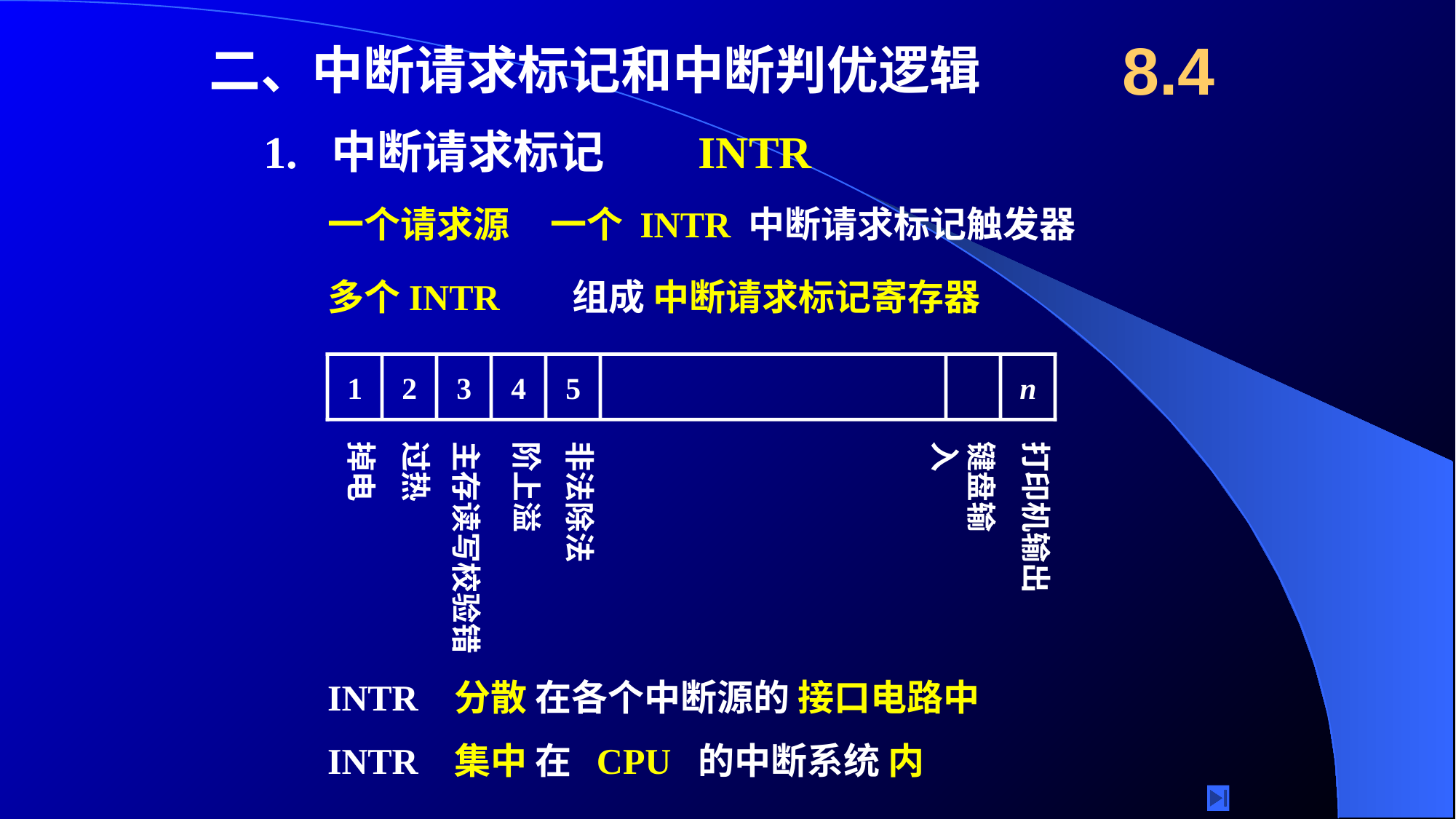

8.4
二、中断请求标记和中断判优逻辑
1.  中断请求标记        INTR
一个请求源     一个 INTR 中断请求标记触发器
多个INTR       组成 中断请求标记寄存器

1
2
3
4
5
n

掉电
过热
主存读写校验错
阶上溢
非法除法
键盘输入
打印机输出
INTR   分散 在各个中断源的 接口电路中
INTR   集中 在  CPU  的中断系统 内